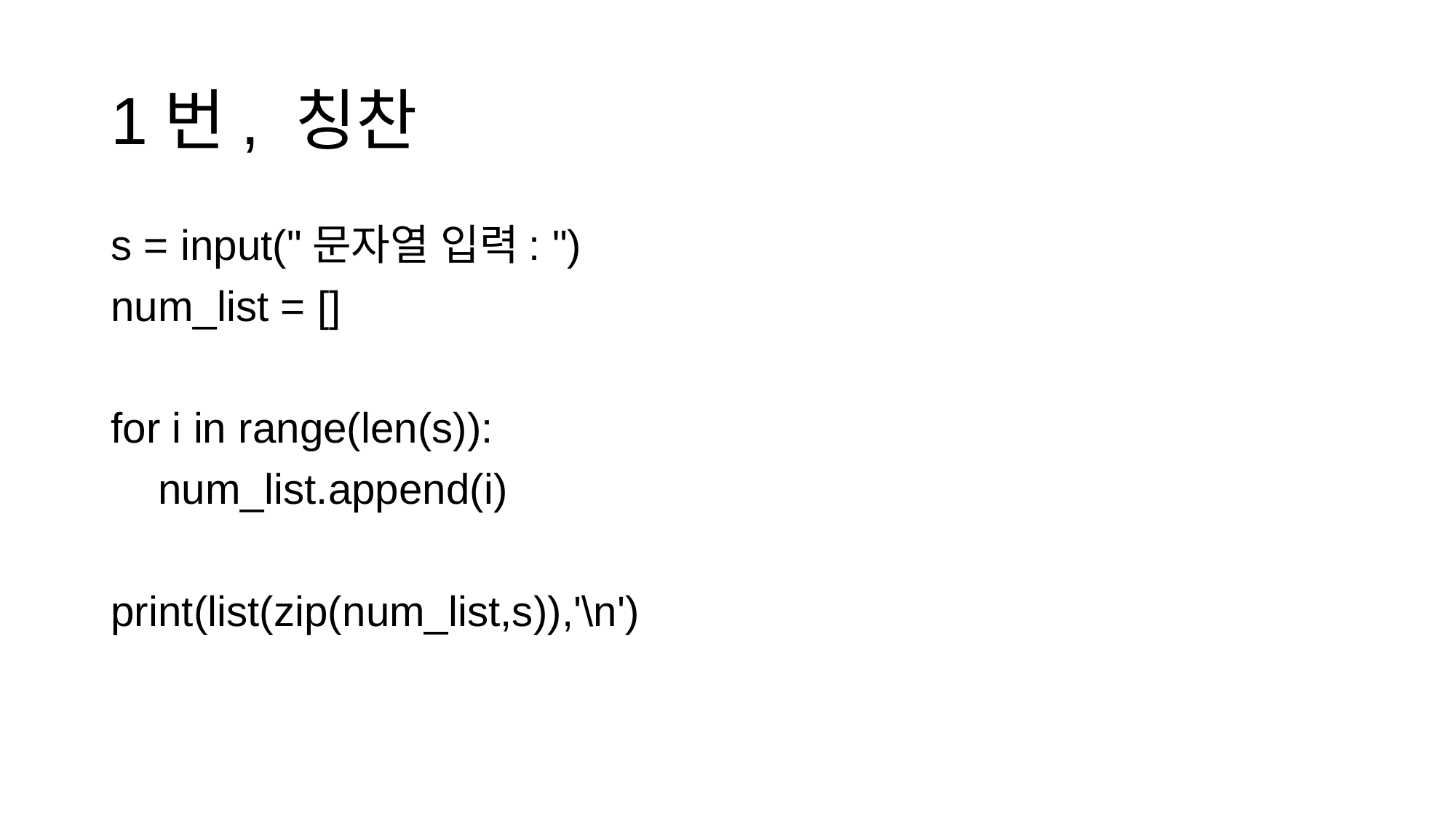

# 1번, 칭찬
s = input("문자열 입력: ")
num_list = []

for i in range(len(s)):
    num_list.append(i)

print(list(zip(num_list,s)),'\n')